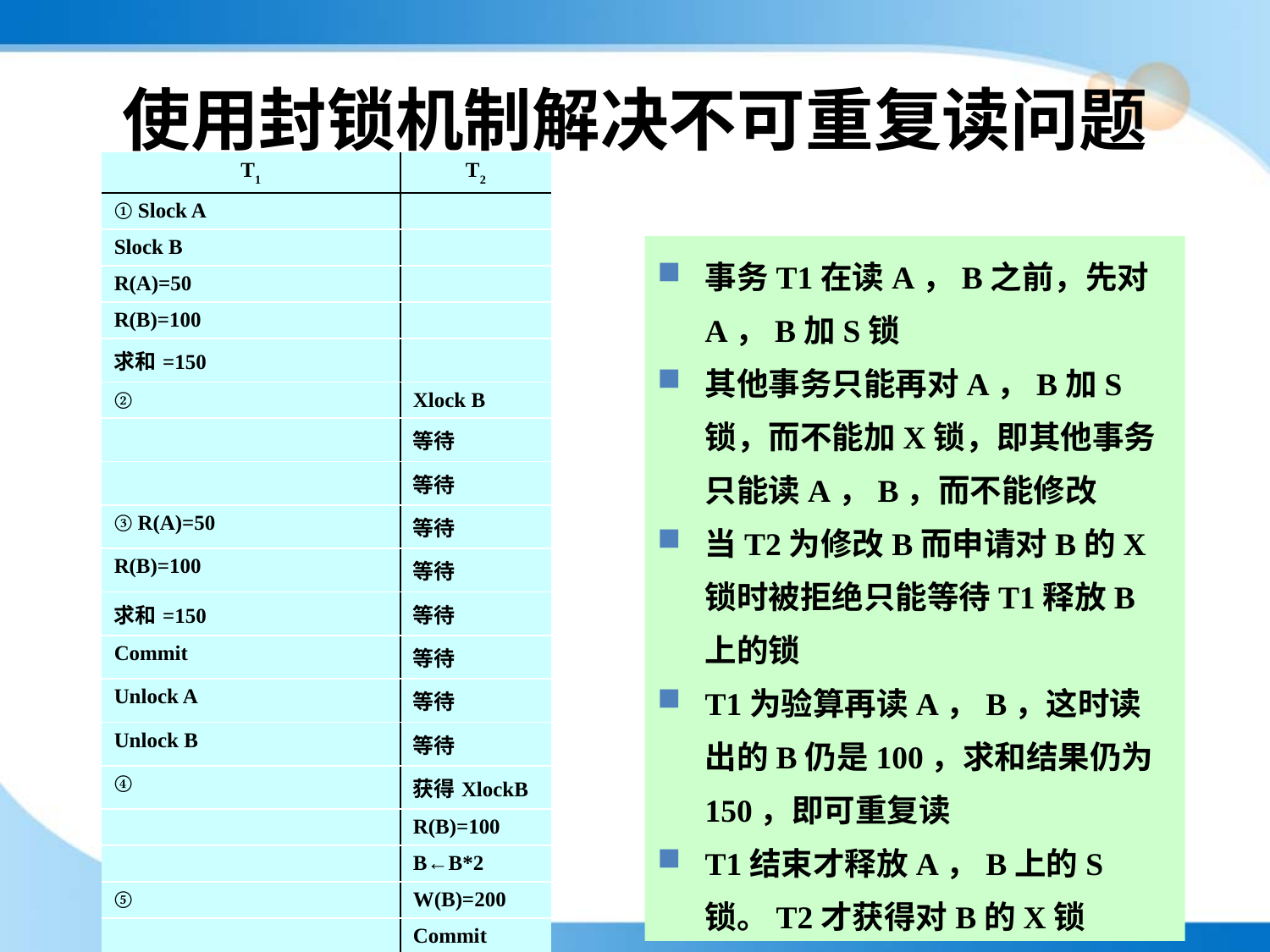

# 使用封锁机制解决不可重复读问题
| T1 | T2 |
| --- | --- |
| ① Slock A |  |
| Slock B |  |
| R(A)=50 |  |
| R(B)=100 |  |
| 求和=150 |  |
| ② | Xlock B |
|  | 等待 |
|  | 等待 |
| ③ R(A)=50 | 等待 |
| R(B)=100 | 等待 |
| 求和=150 | 等待 |
| Commit | 等待 |
| Unlock A | 等待 |
| Unlock B | 等待 |
| ④ | 获得XlockB |
|  | R(B)=100 |
|  | B←B\*2 |
| ⑤ | W(B)=200 |
|  | Commit |
|  | Unlock B |
事务T1在读A，B之前，先对A，B加S锁
其他事务只能再对A，B加S锁，而不能加X锁，即其他事务只能读A，B，而不能修改
当T2为修改B而申请对B的X锁时被拒绝只能等待T1释放B上的锁
T1为验算再读A，B，这时读出的B仍是100，求和结果仍为150，即可重复读
T1结束才释放A，B上的S锁。T2才获得对B的X锁